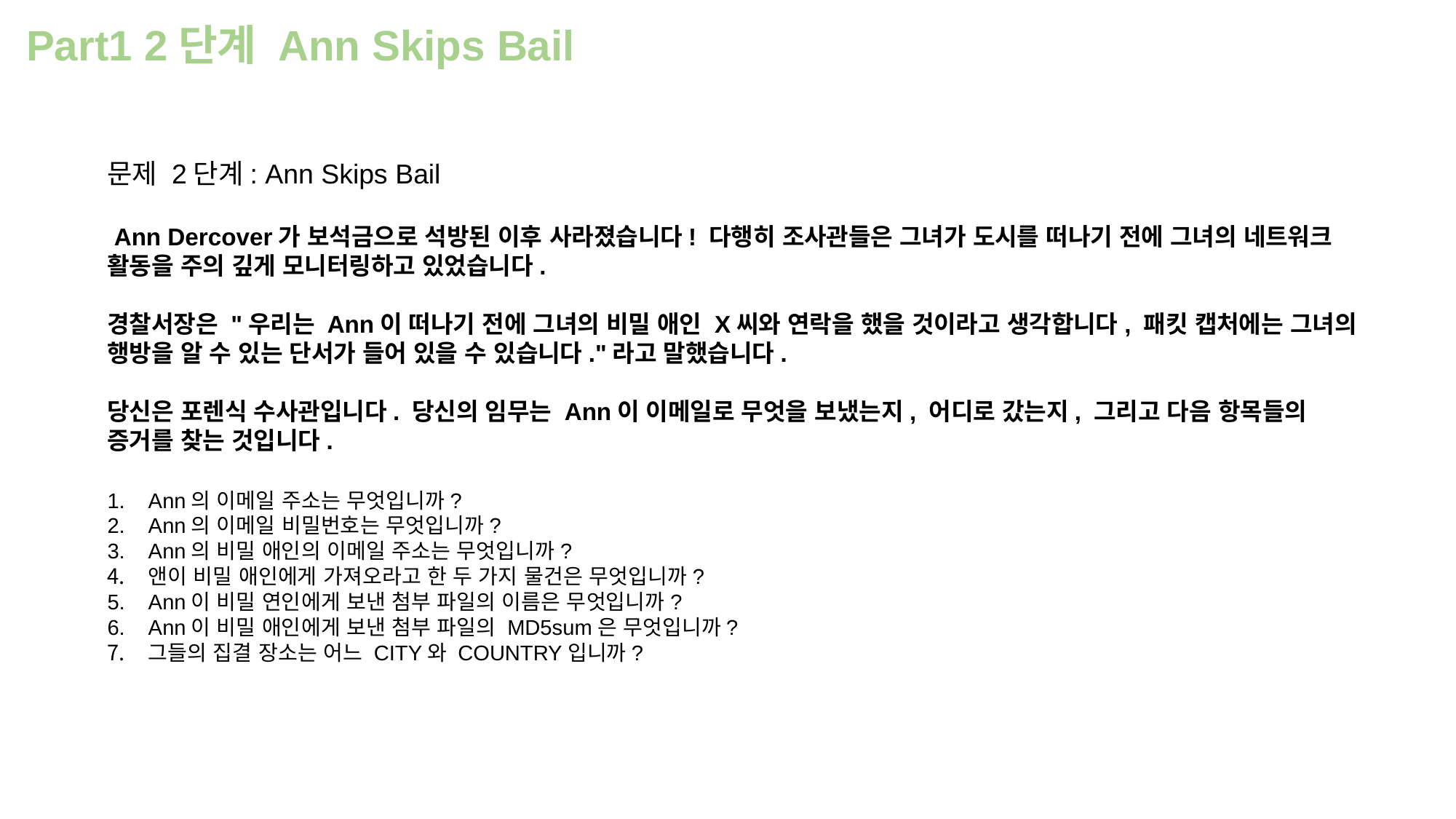

Part1 2단계 Ann Skips Bail
문제 2단계: Ann Skips Bail

 Ann Dercover가 보석금으로 석방된 이후 사라졌습니다! 다행히 조사관들은 그녀가 도시를 떠나기 전에 그녀의 네트워크 활동을 주의 깊게 모니터링하고 있었습니다.

경찰서장은 "우리는 Ann이 떠나기 전에 그녀의 비밀 애인 X씨와 연락을 했을 것이라고 생각합니다, 패킷 캡처에는 그녀의 행방을 알 수 있는 단서가 들어 있을 수 있습니다."라고 말했습니다.

당신은 포렌식 수사관입니다. 당신의 임무는 Ann이 이메일로 무엇을 보냈는지, 어디로 갔는지, 그리고 다음 항목들의 증거를 찾는 것입니다.

Ann의 이메일 주소는 무엇입니까?
Ann의 이메일 비밀번호는 무엇입니까?
Ann의 비밀 애인의 이메일 주소는 무엇입니까?
앤이 비밀 애인에게 가져오라고 한 두 가지 물건은 무엇입니까?
Ann이 비밀 연인에게 보낸 첨부 파일의 이름은 무엇입니까?
Ann이 비밀 애인에게 보낸 첨부 파일의 MD5sum은 무엇입니까?
그들의 집결 장소는 어느 CITY와 COUNTRY입니까?